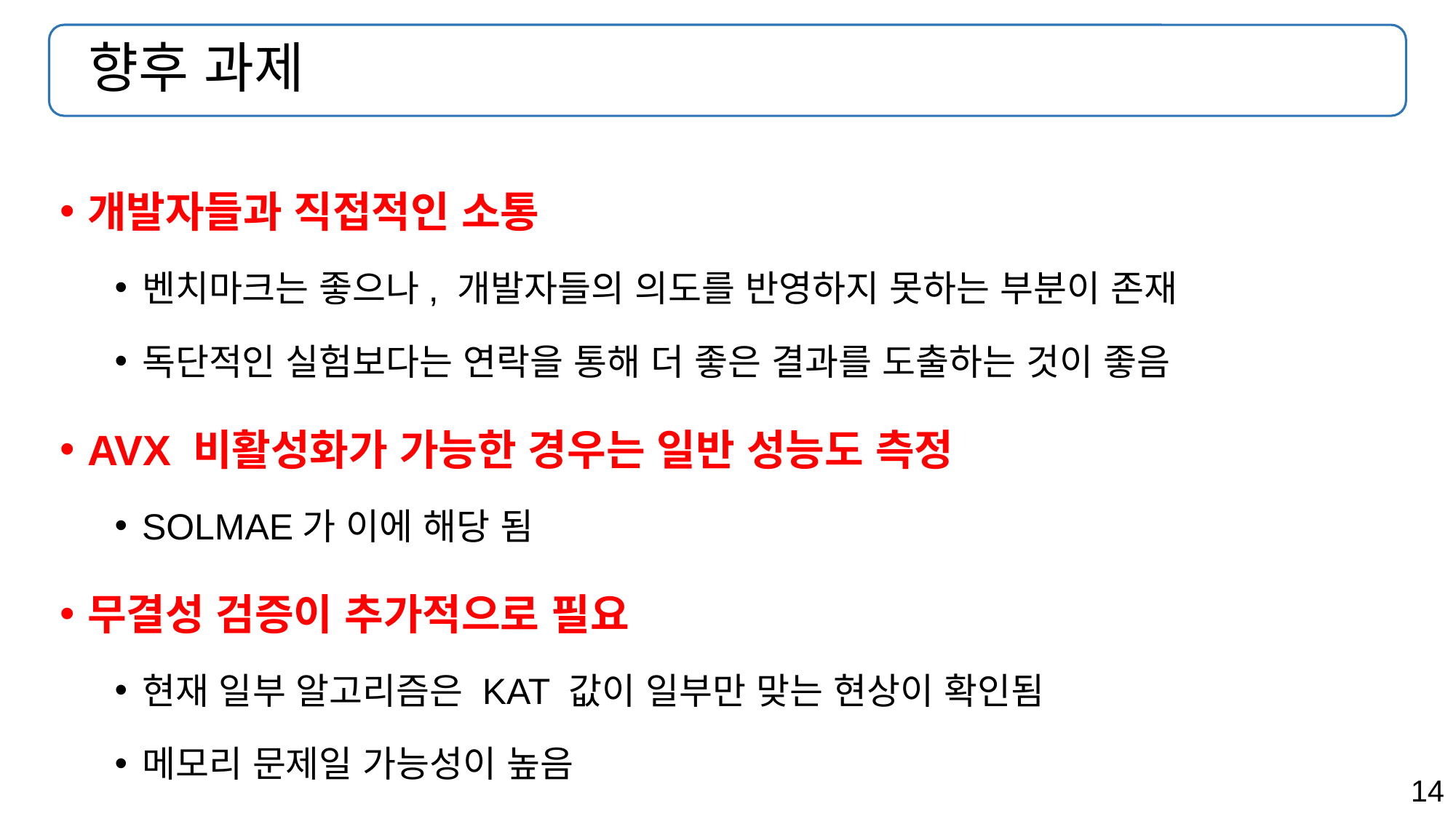

# 향후 과제
개발자들과 직접적인 소통
벤치마크는 좋으나, 개발자들의 의도를 반영하지 못하는 부분이 존재
독단적인 실험보다는 연락을 통해 더 좋은 결과를 도출하는 것이 좋음
AVX 비활성화가 가능한 경우는 일반 성능도 측정
SOLMAE가 이에 해당 됨
무결성 검증이 추가적으로 필요
현재 일부 알고리즘은 KAT 값이 일부만 맞는 현상이 확인됨
메모리 문제일 가능성이 높음